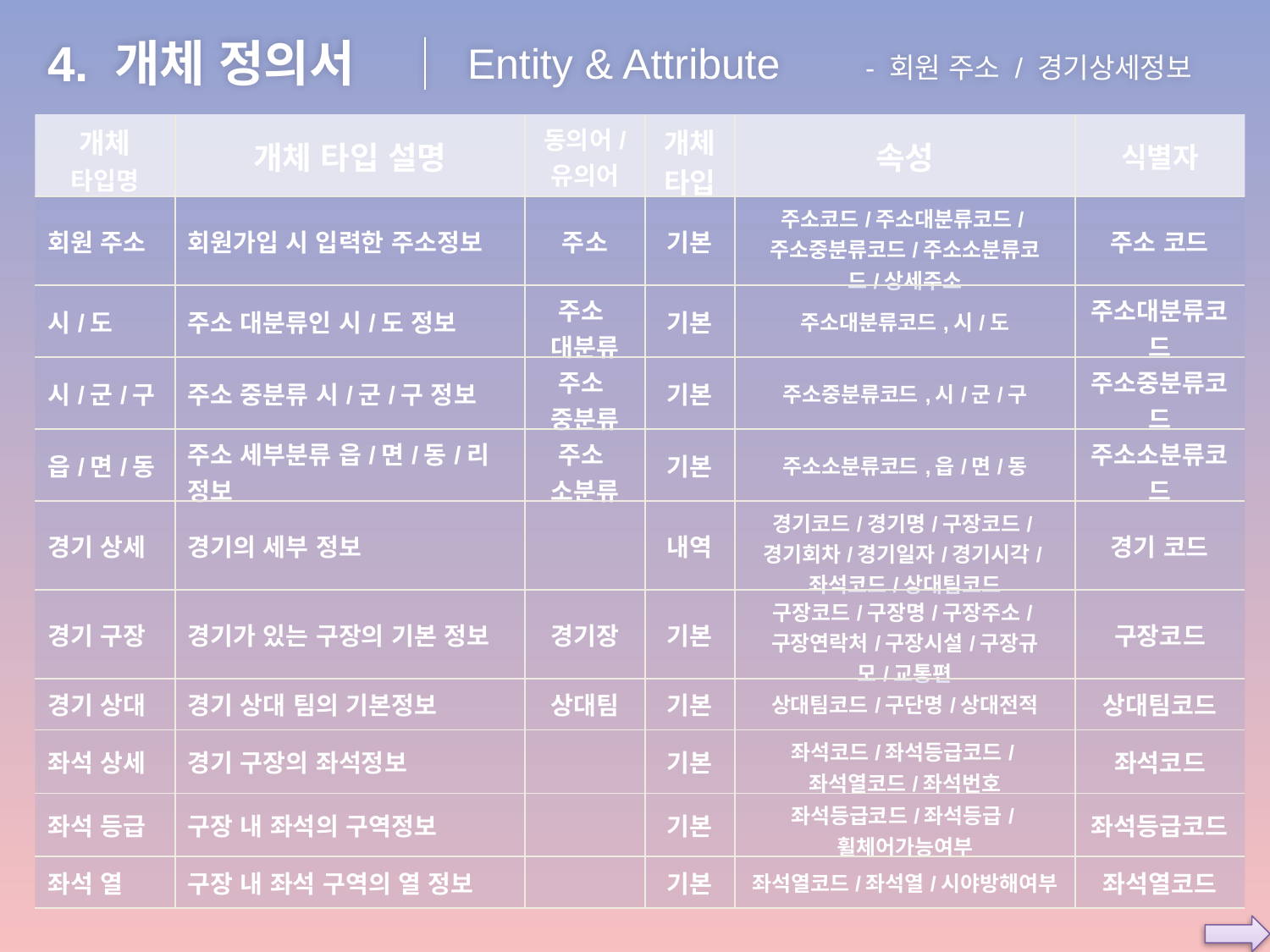

4. 개체 정의서
Entity & Attribute
 - 회원 주소 / 경기상세정보
| 개체 타입명 | 개체 타입 설명 | 동의어/ 유의어 | 개체 타입 | 속성 | 식별자 |
| --- | --- | --- | --- | --- | --- |
| 회원 주소 | 회원가입 시 입력한 주소정보 | 주소 | 기본 | 주소코드/주소대분류코드/주소중분류코드/주소소분류코드/상세주소 | 주소 코드 |
| 시/도 | 주소 대분류인 시/도 정보 | 주소 대분류 | 기본 | 주소대분류코드,시/도 | 주소대분류코드 |
| 시/군/구 | 주소 중분류 시/군/구 정보 | 주소 중분류 | 기본 | 주소중분류코드,시/군/구 | 주소중분류코드 |
| 읍/면/동 | 주소 세부분류 읍/면/동/리 정보 | 주소 소분류 | 기본 | 주소소분류코드,읍/면/동 | 주소소분류코드 |
| 경기 상세 | 경기의 세부 정보 |  | 내역 | 경기코드/경기명/구장코드/경기회차/경기일자/경기시각/좌석코드/상대팀코드 | 경기 코드 |
| 경기 구장 | 경기가 있는 구장의 기본 정보 | 경기장 | 기본 | 구장코드/구장명/구장주소/구장연락처/구장시설/구장규모/교통편 | 구장코드 |
| 경기 상대 | 경기 상대 팀의 기본정보 | 상대팀 | 기본 | 상대팀코드/구단명/상대전적 | 상대팀코드 |
| 좌석 상세 | 경기 구장의 좌석정보 |  | 기본 | 좌석코드/좌석등급코드/좌석열코드/좌석번호 | 좌석코드 |
| 좌석 등급 | 구장 내 좌석의 구역정보 |  | 기본 | 좌석등급코드/좌석등급/휠체어가능여부 | 좌석등급코드 |
| 좌석 열 | 구장 내 좌석 구역의 열 정보 |  | 기본 | 좌석열코드/좌석열/시야방해여부 | 좌석열코드 |